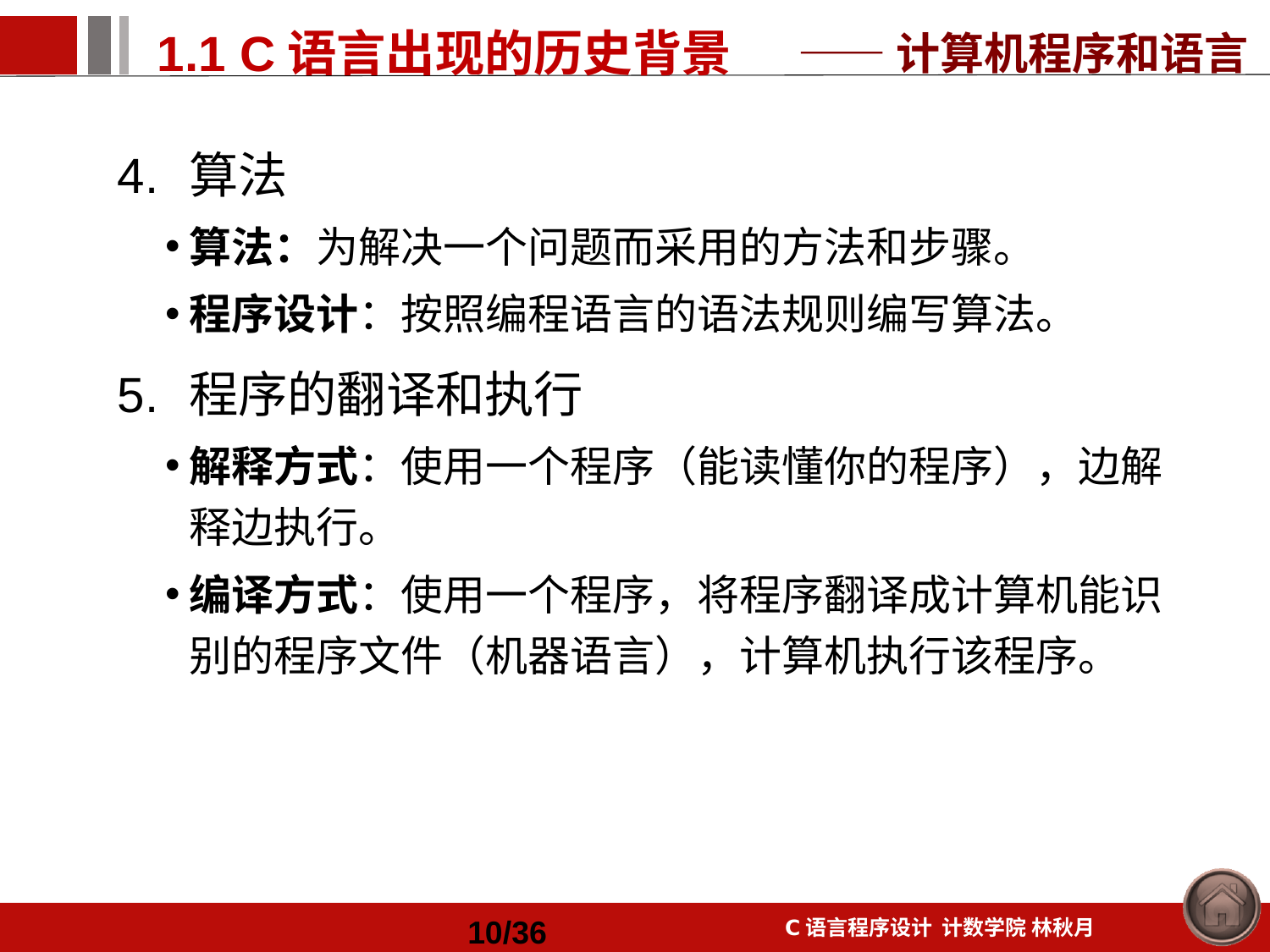

——计算机程序和语言
算法
算法：为解决一个问题而采用的方法和步骤。
程序设计：按照编程语言的语法规则编写算法。
程序的翻译和执行
解释方式：使用一个程序（能读懂你的程序），边解释边执行。
编译方式：使用一个程序，将程序翻译成计算机能识别的程序文件（机器语言），计算机执行该程序。

10